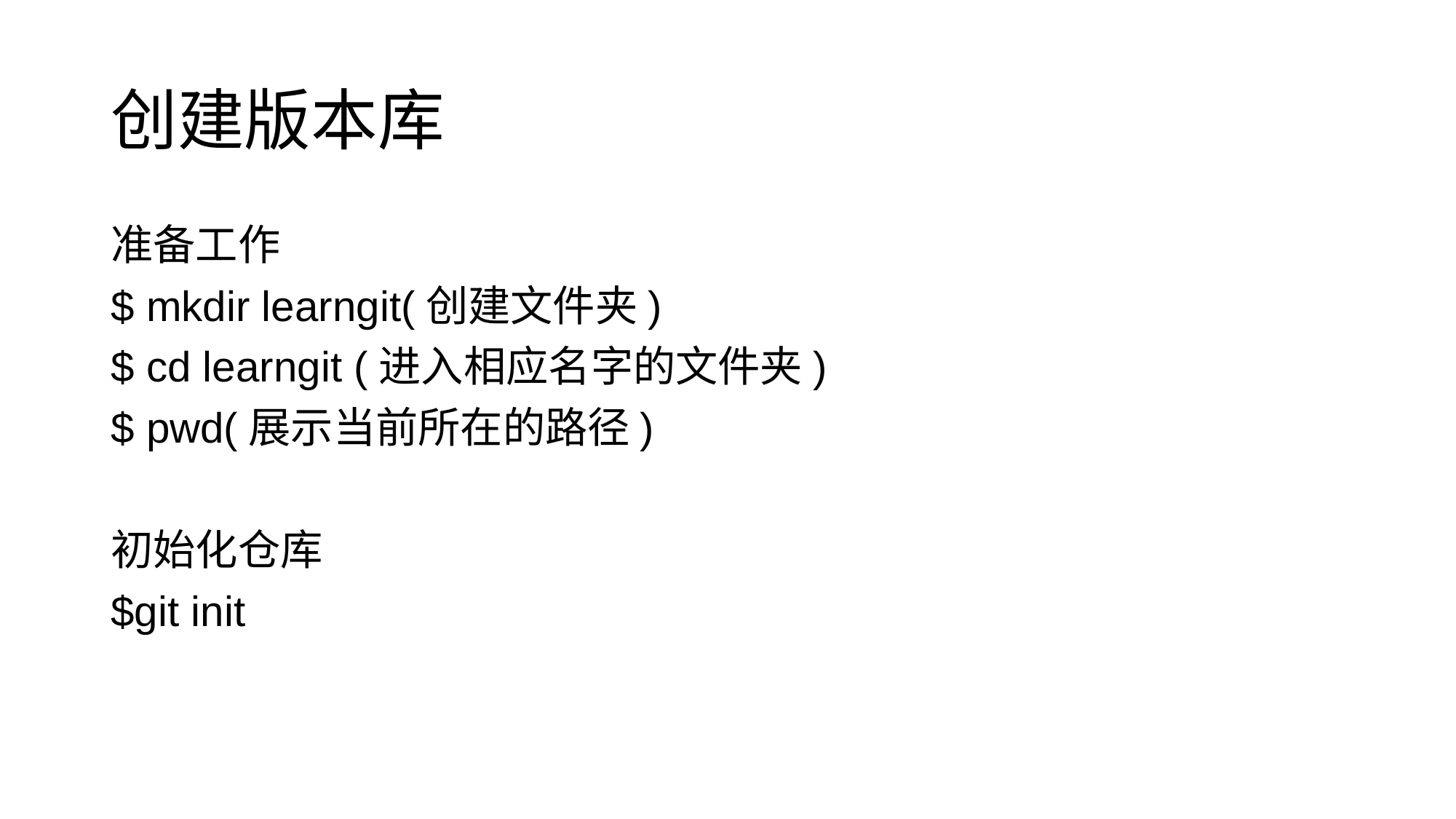

# 创建版本库
准备工作
$ mkdir learngit(创建文件夹)
$ cd learngit (进入相应名字的文件夹)
$ pwd(展示当前所在的路径)

初始化仓库
$git init